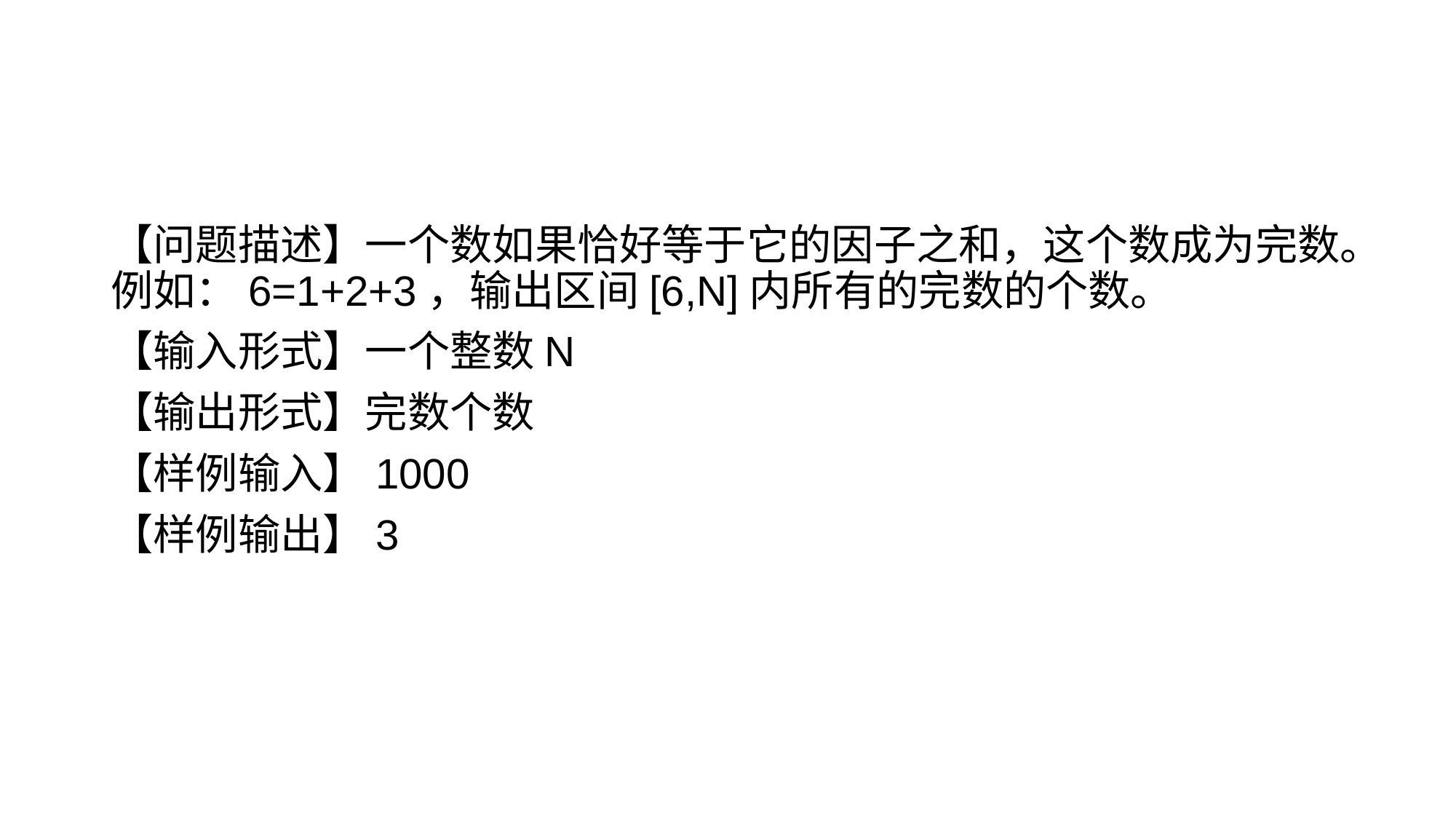

#
【问题描述】一个数如果恰好等于它的因子之和，这个数成为完数。例如：6=1+2+3，输出区间[6,N]内所有的完数的个数。
【输入形式】一个整数N
【输出形式】完数个数
【样例输入】1000
【样例输出】3